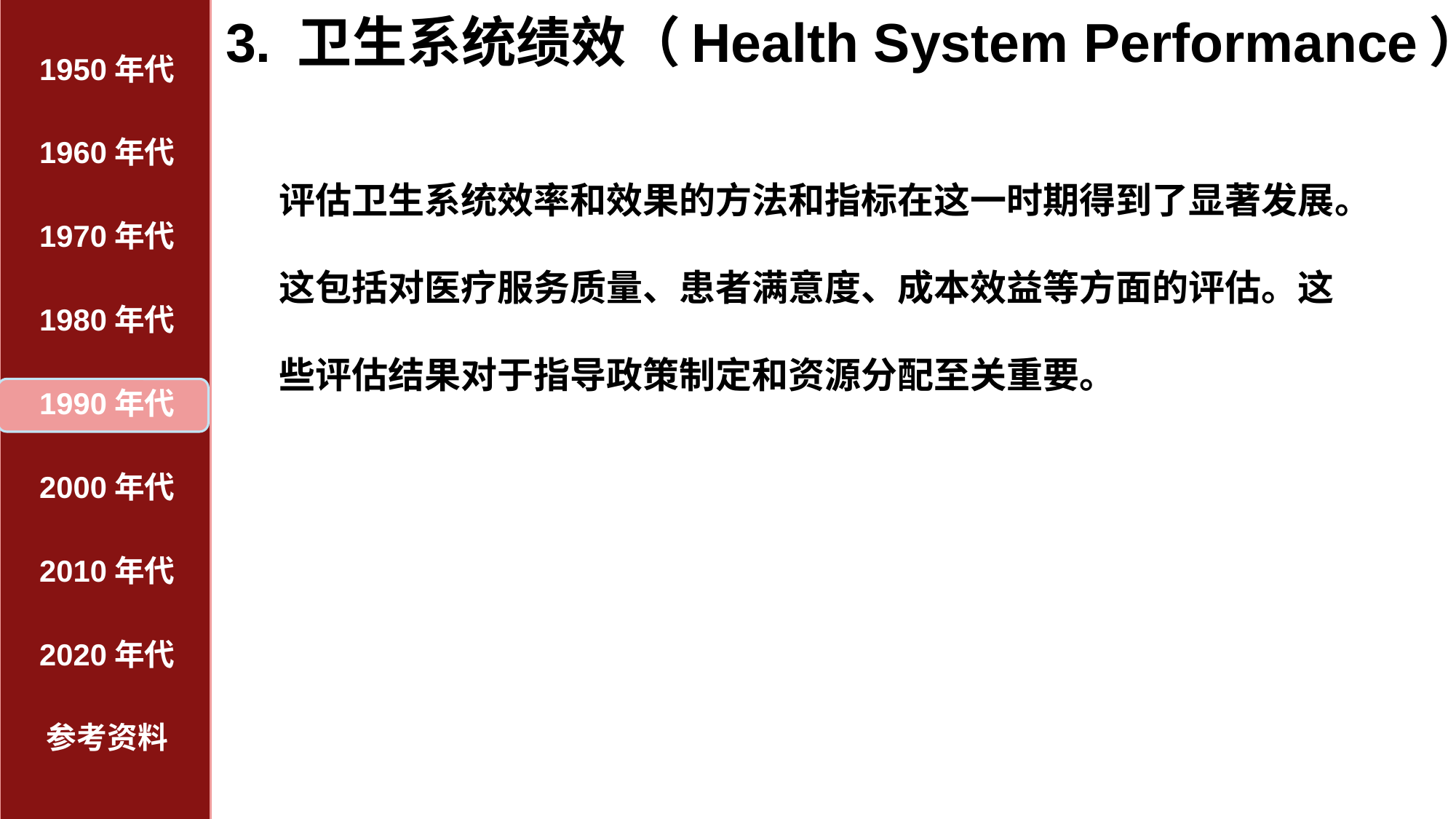

# 3. 卫生系统绩效（Health System Performance）：

1950年代
1960年代
评估卫生系统效率和效果的方法和指标在这一时期得到了显著发展。这包括对医疗服务质量、患者满意度、成本效益等方面的评估。这些评估结果对于指导政策制定和资源分配至关重要。
1970年代
1980年代

1990年代

2000年代
2010年代
2020年代
参考资料